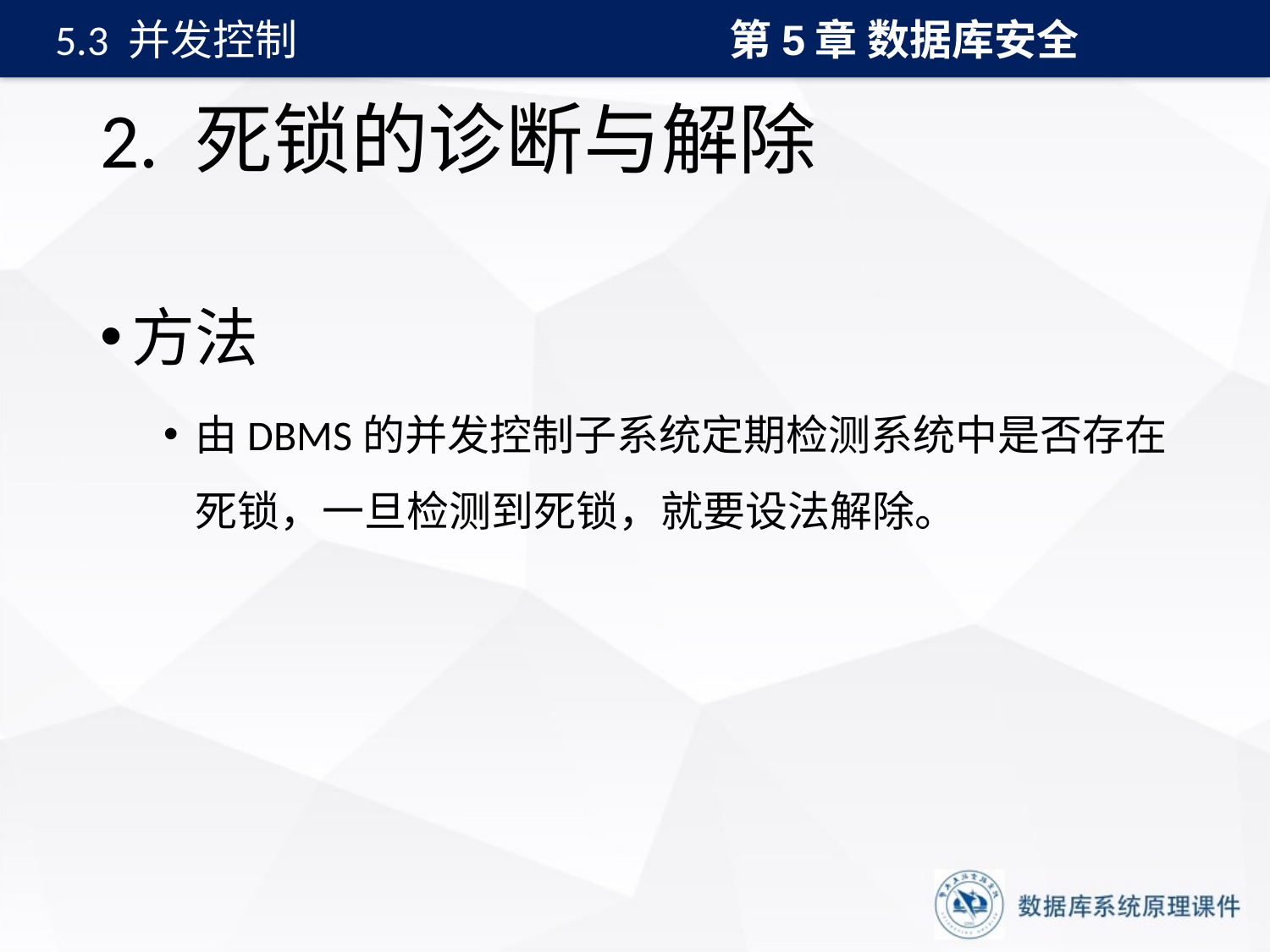

第5章 数据库安全
5.3 并发控制
# 2. 死锁的诊断与解除
方法
由DBMS的并发控制子系统定期检测系统中是否存在死锁，一旦检测到死锁，就要设法解除。